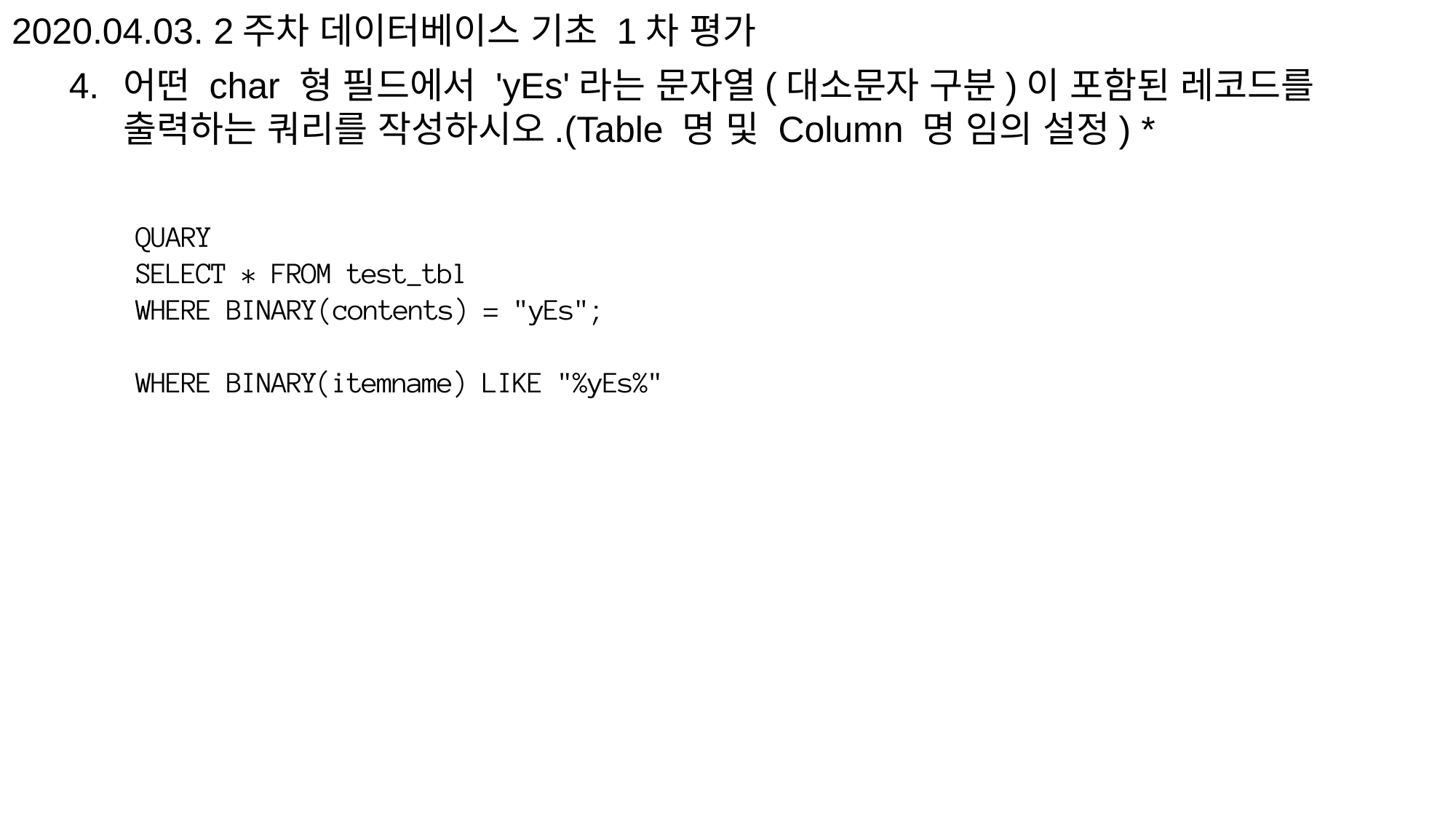

2020.04.03. 2주차 데이터베이스 기초 1차 평가
어떤 char 형 필드에서 'yEs'라는 문자열(대소문자 구분)이 포함된 레코드를 출력하는 쿼리를 작성하시오.(Table 명 및 Column 명 임의 설정) *
QUARY
SELECT * FROM test_tbl
WHERE BINARY(contents) = "yEs";

WHERE BINARY(itemname) LIKE "%yEs%"